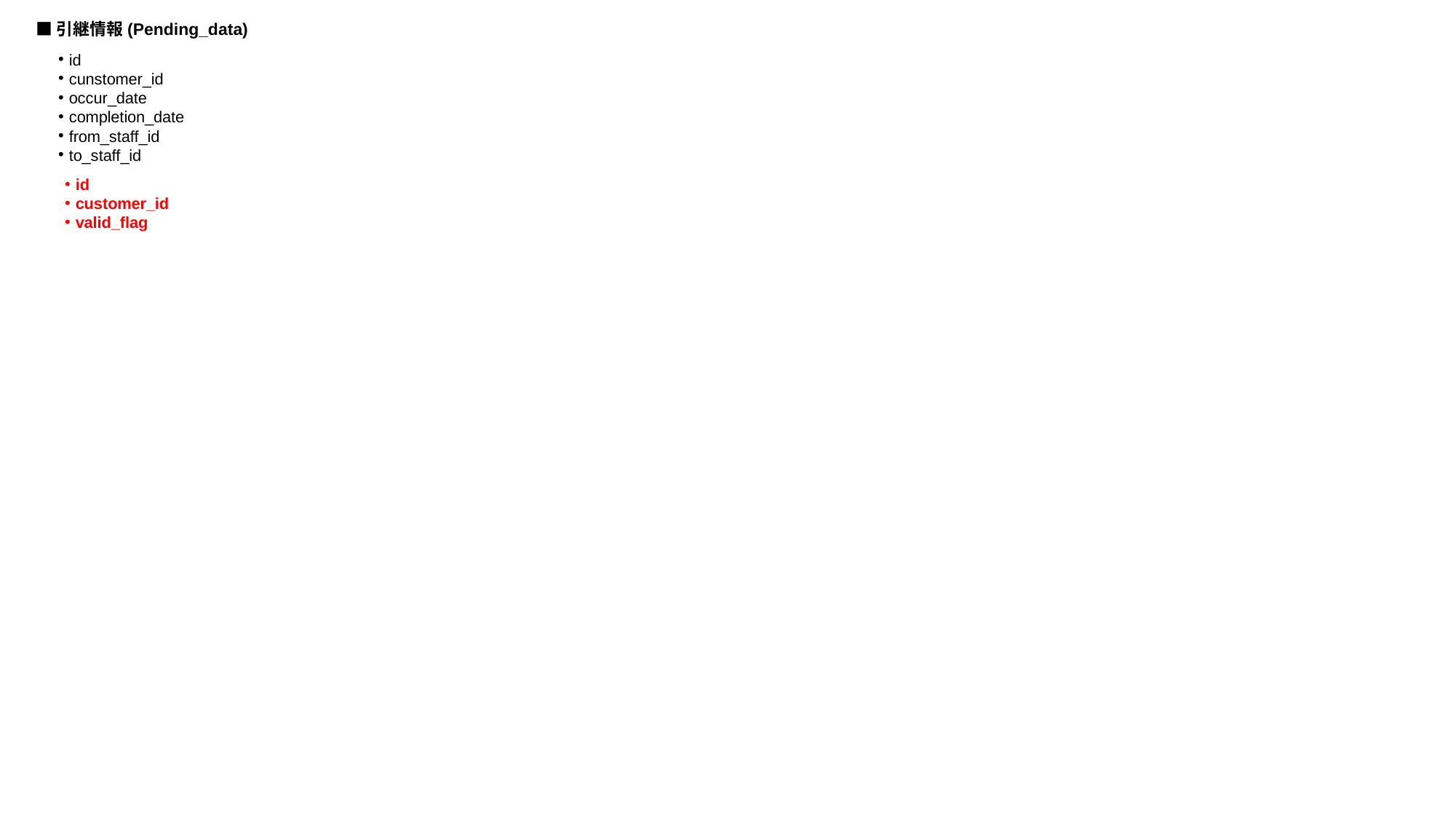

■引継情報(Pending_data)
id
cunstomer_id
occur_date
completion_date
from_staff_id
to_staff_id

id
customer_id
valid_flag